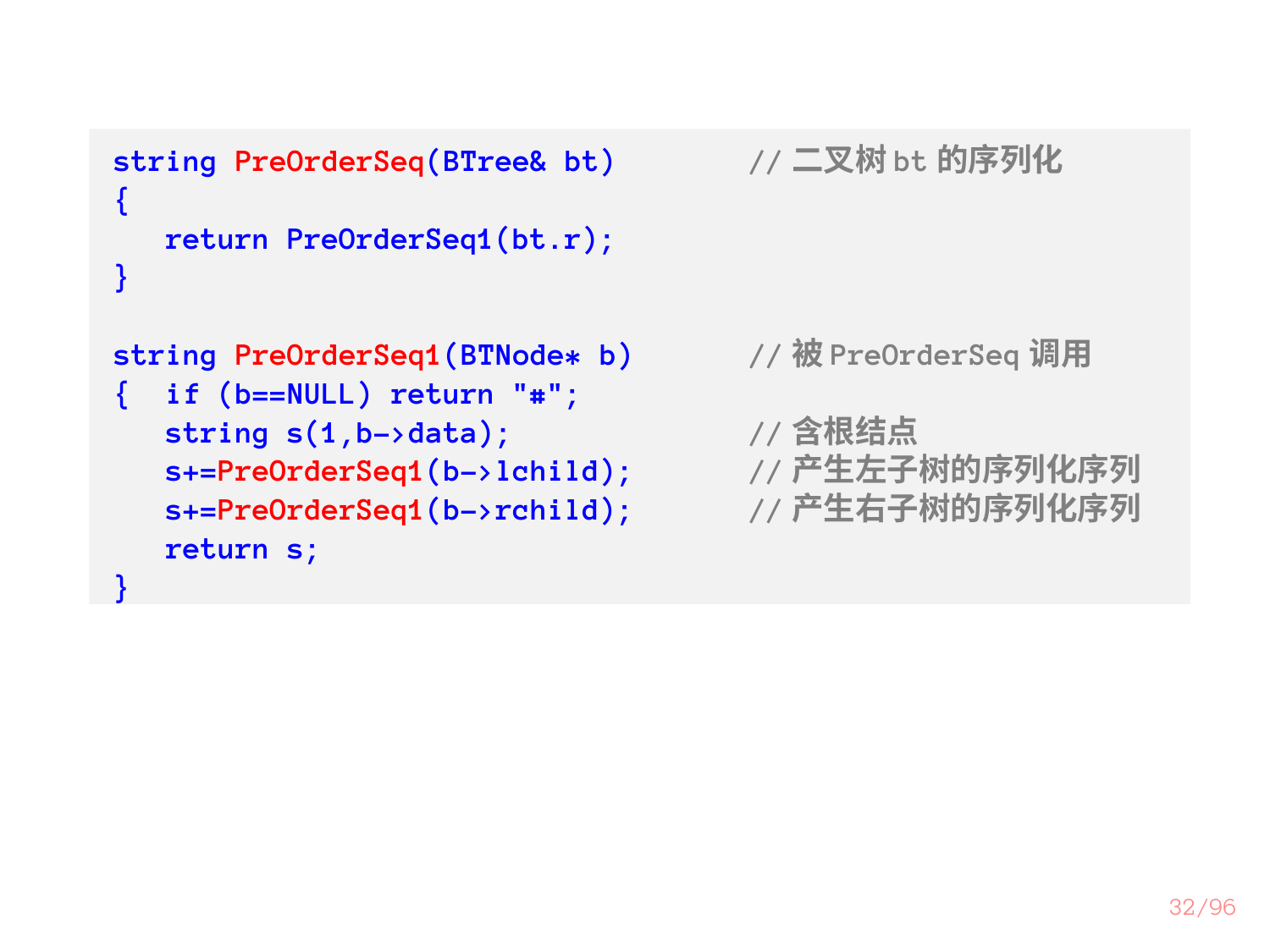

string PreOrderSeq(BTree& bt)		//二叉树bt的序列化
{
   return PreOrderSeq1(bt.r);
}

string PreOrderSeq1(BTNode* b)	//被PreOrderSeq调用
{  if (b==NULL) return "#";
   string s(1,b->data);		//含根结点
   s+=PreOrderSeq1(b->lchild);	//产生左子树的序列化序列
   s+=PreOrderSeq1(b->rchild);	//产生右子树的序列化序列
   return s;
}
32/96